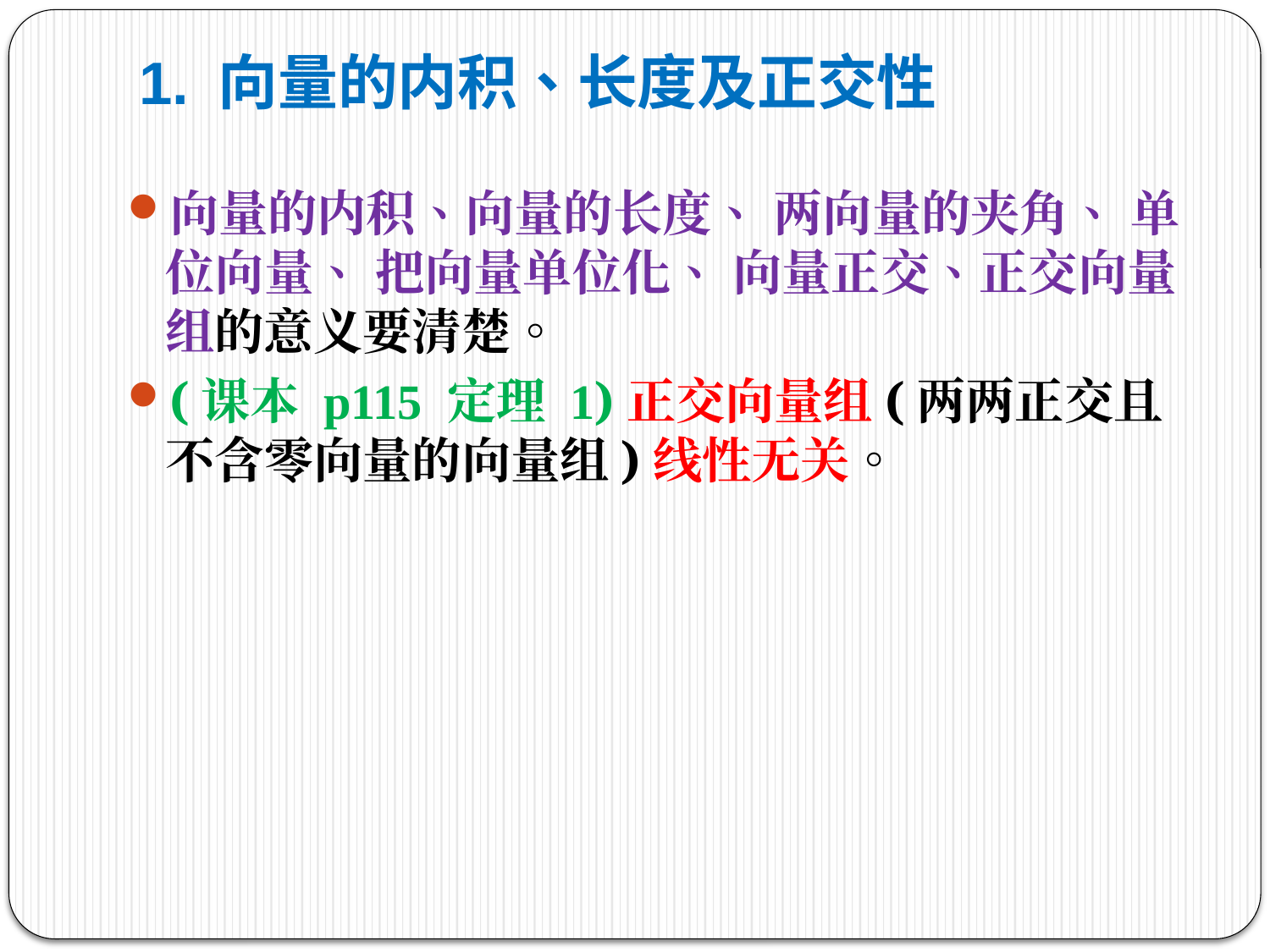

# 1. 向量的内积、长度及正交性
向量的内积、向量的长度、 两向量的夹角、 单位向量、 把向量单位化、 向量正交、正交向量组的意义要清楚。
(课本 p115 定理 1)正交向量组(两两正交且不含零向量的向量组)线性无关。